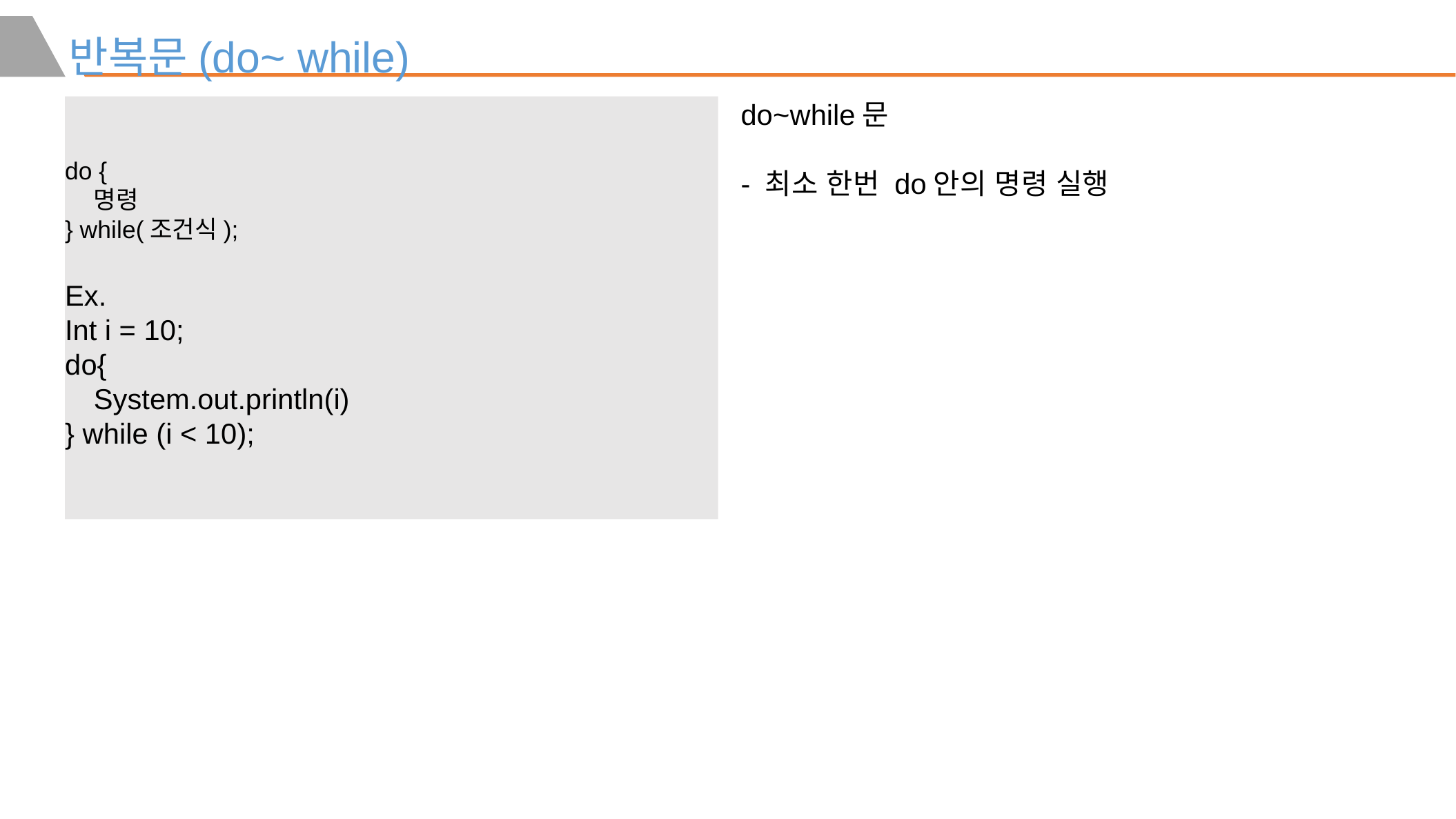

반복문(do~ while)

do {
명령
} while(조건식);

Ex.
Int i = 10;
do{
System.out.println(i)
} while (i < 10);

do~while문

- 최소 한번 do안의 명령 실행